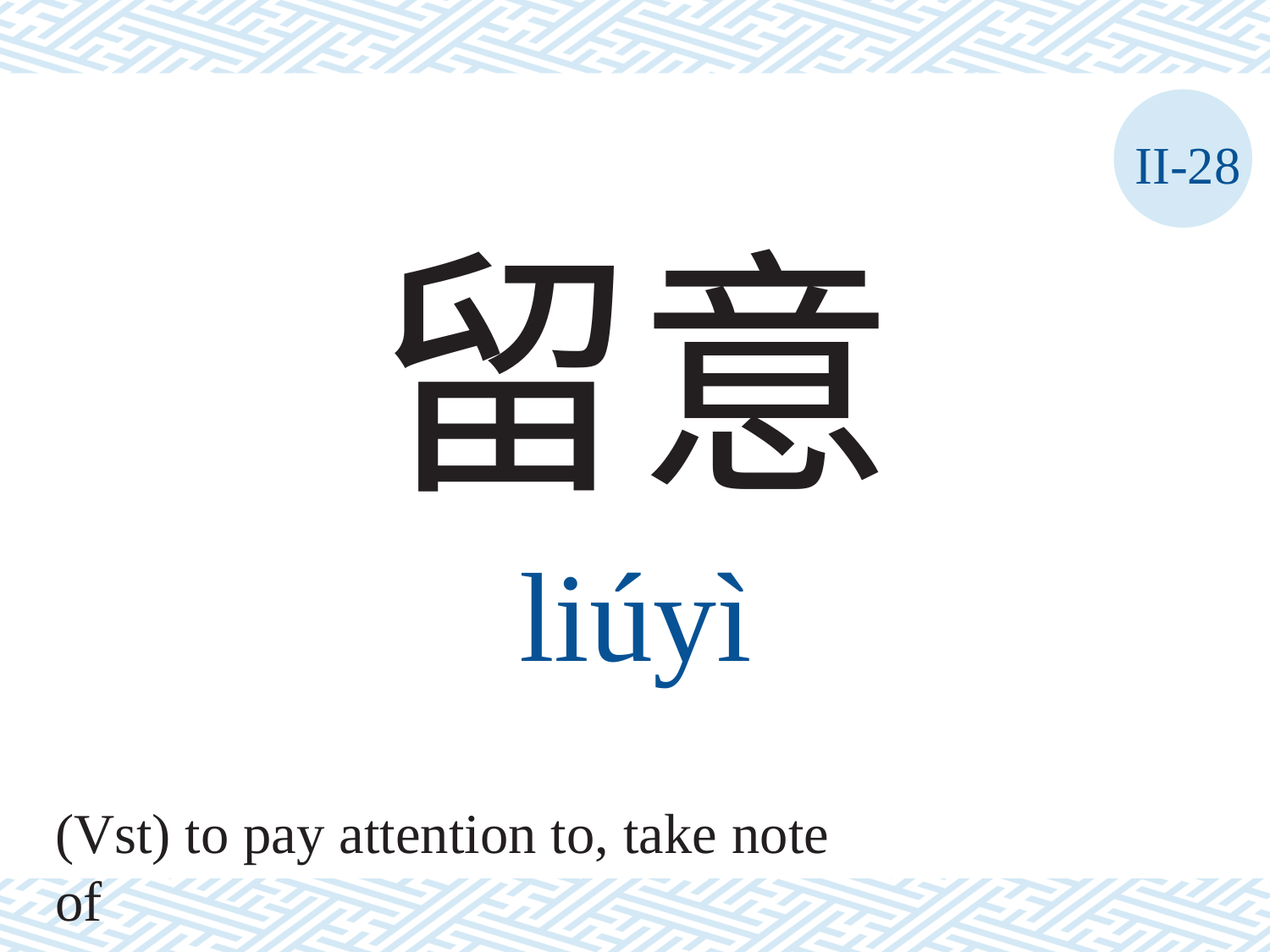

II-28
留意
liúyì
(Vst) to pay attention to, take note of